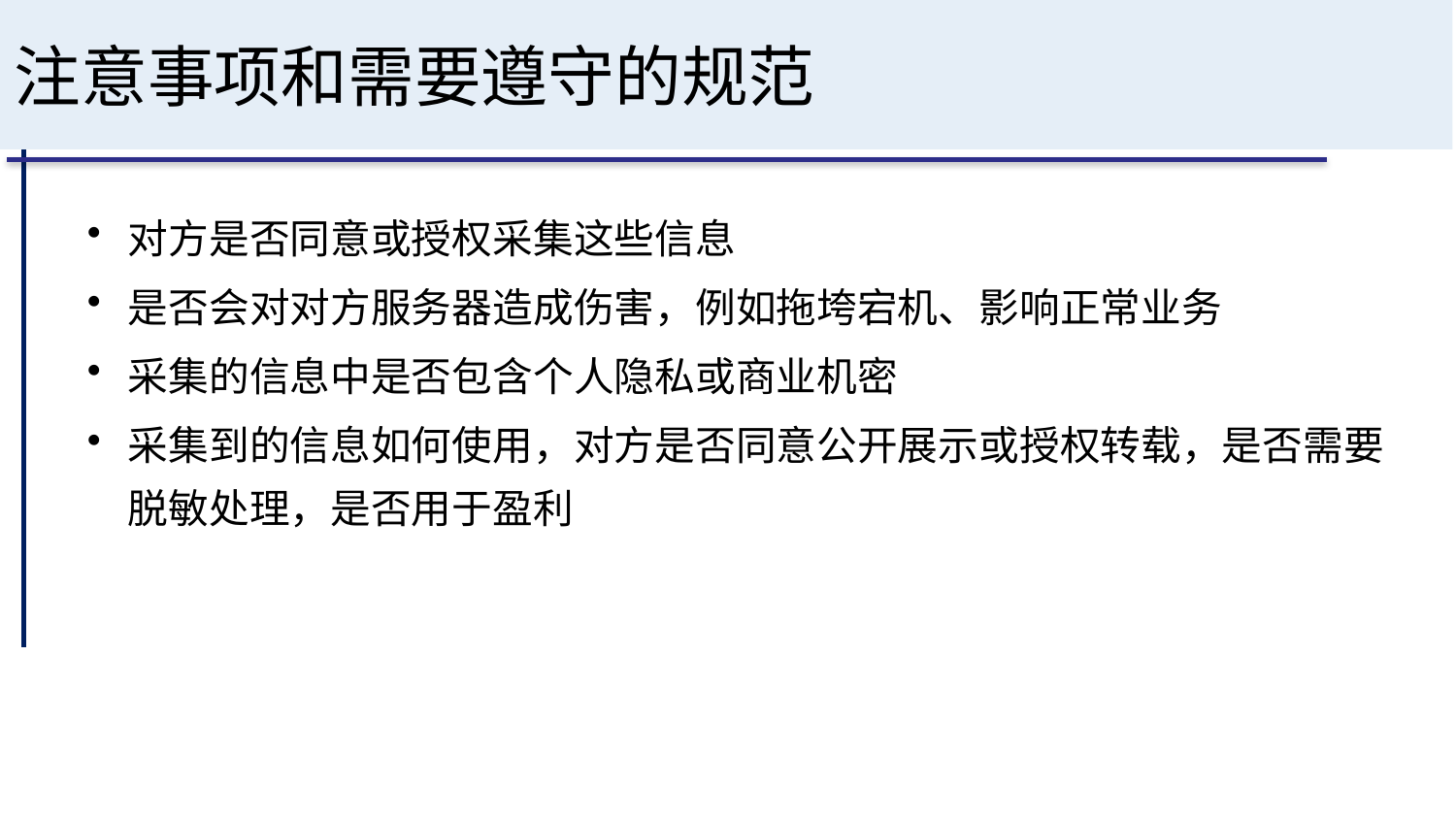

# 注意事项和需要遵守的规范
对方是否同意或授权采集这些信息
是否会对对方服务器造成伤害，例如拖垮宕机、影响正常业务
采集的信息中是否包含个人隐私或商业机密
采集到的信息如何使用，对方是否同意公开展示或授权转载，是否需要脱敏处理，是否用于盈利